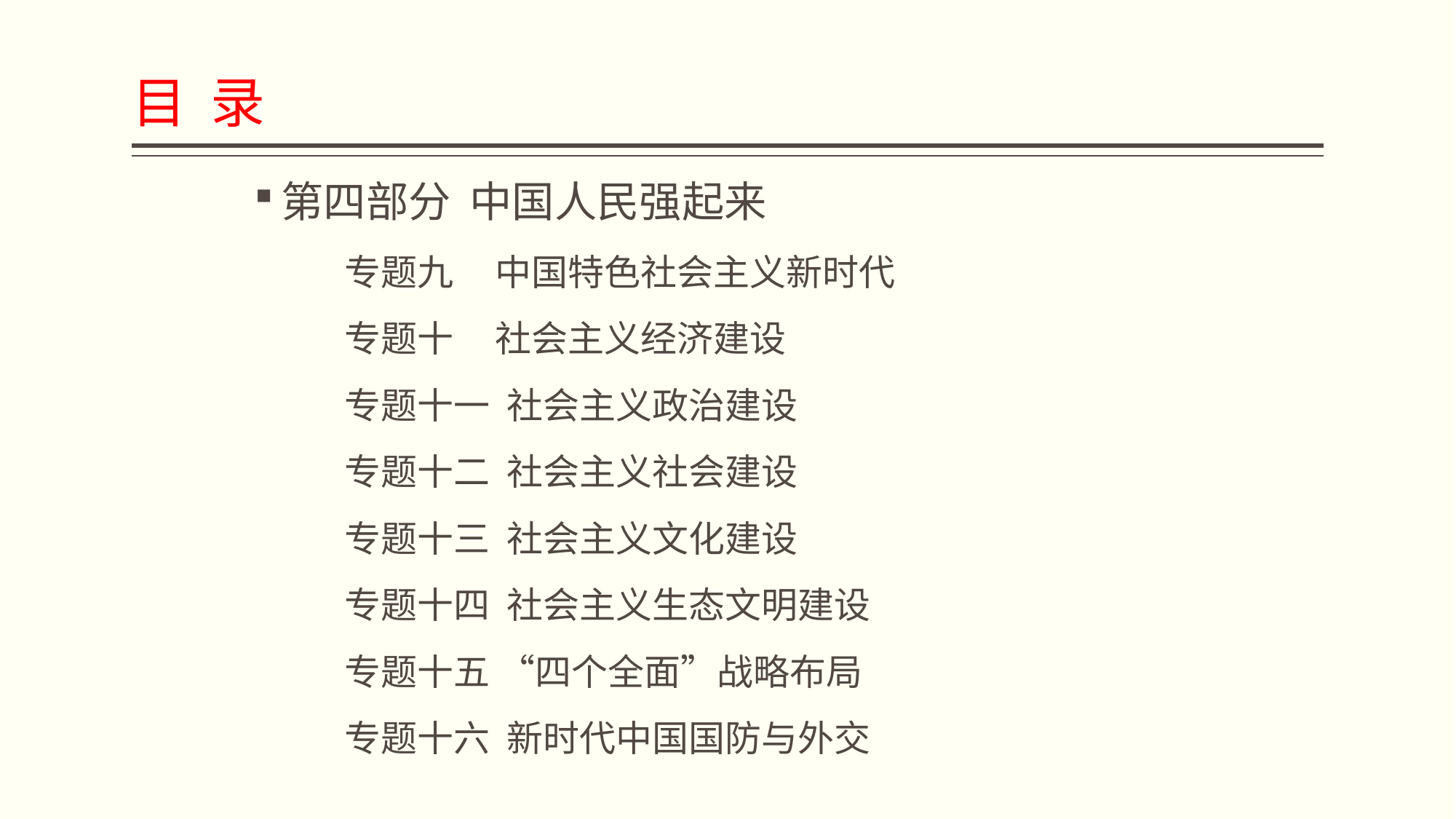

# 目  录
第四部分  中国人民强起来
          专题九     中国特色社会主义新时代
          专题十     社会主义经济建设
          专题十一  社会主义政治建设
          专题十二  社会主义社会建设
          专题十三  社会主义文化建设
          专题十四  社会主义生态文明建设
          专题十五 “四个全面”战略布局
          专题十六  新时代中国国防与外交